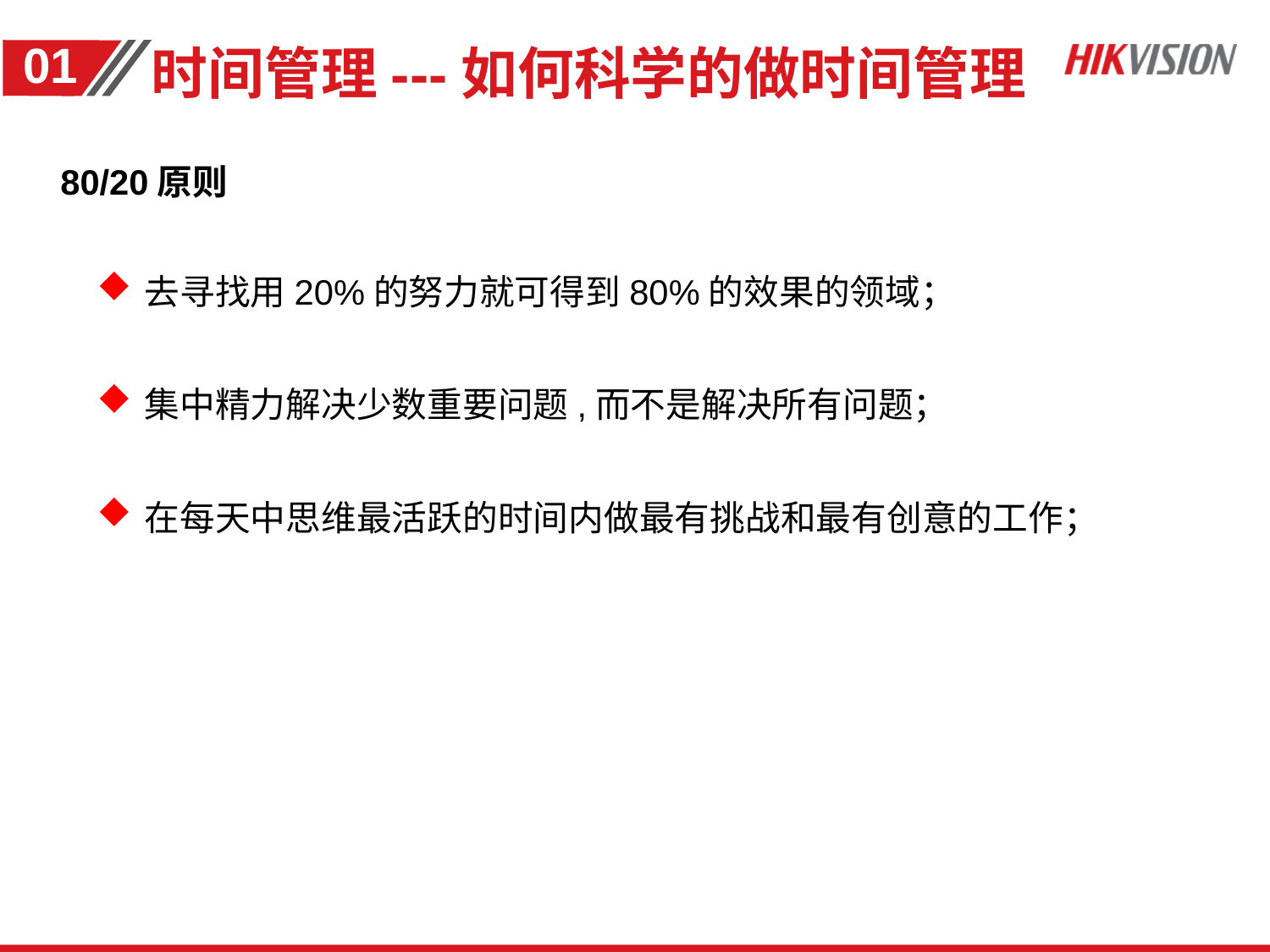

时间管理---如何科学的做时间管理

01
80/20原则
去寻找用20%的努力就可得到80%的效果的领域；

集中精力解决少数重要问题,而不是解决所有问题；

在每天中思维最活跃的时间内做最有挑战和最有创意的工作；